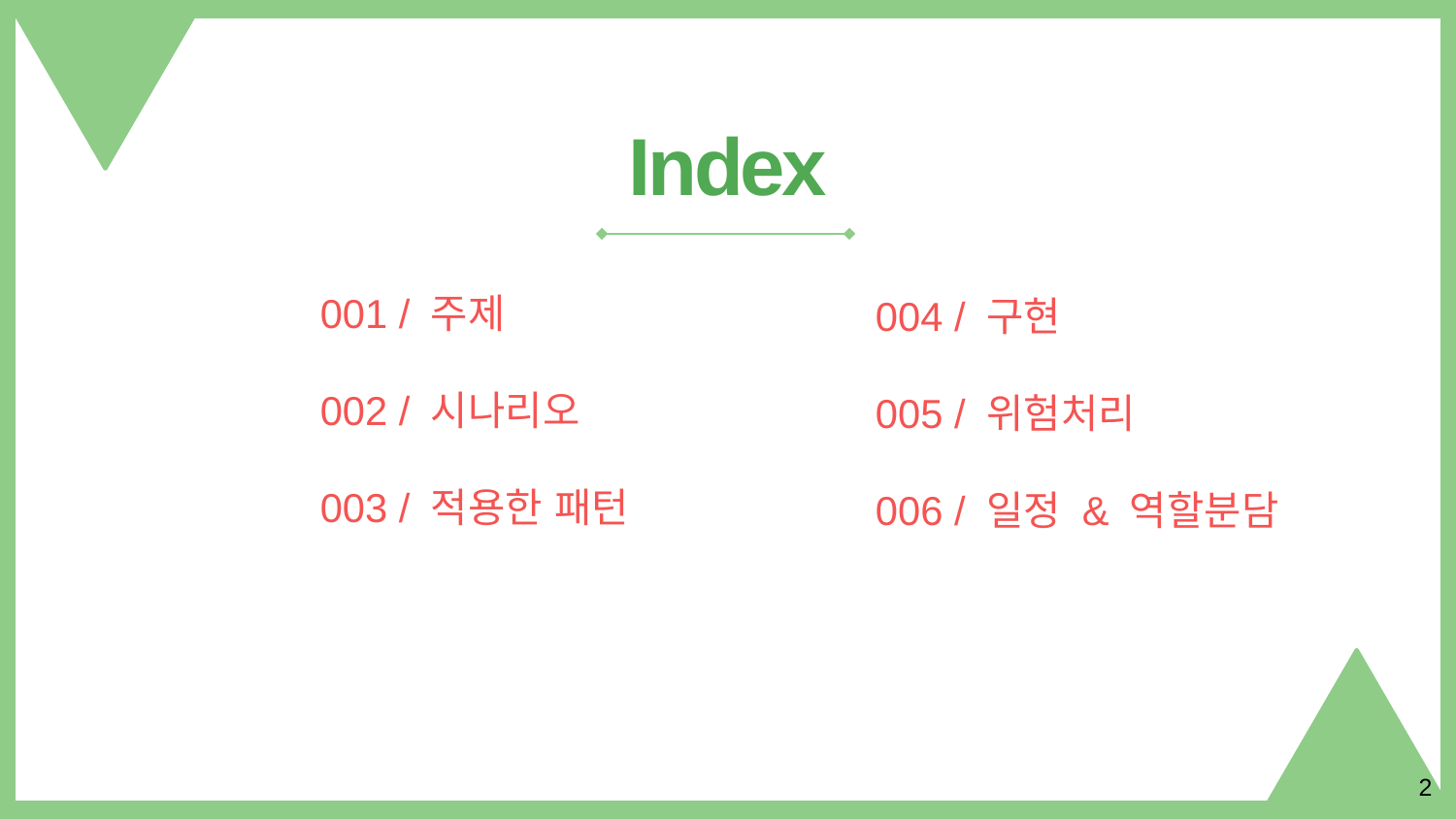

Index
001 / 주제

002 / 시나리오

003 / 적용한 패턴

004 / 구현

005 / 위험처리

006 / 일정 & 역할분담
2